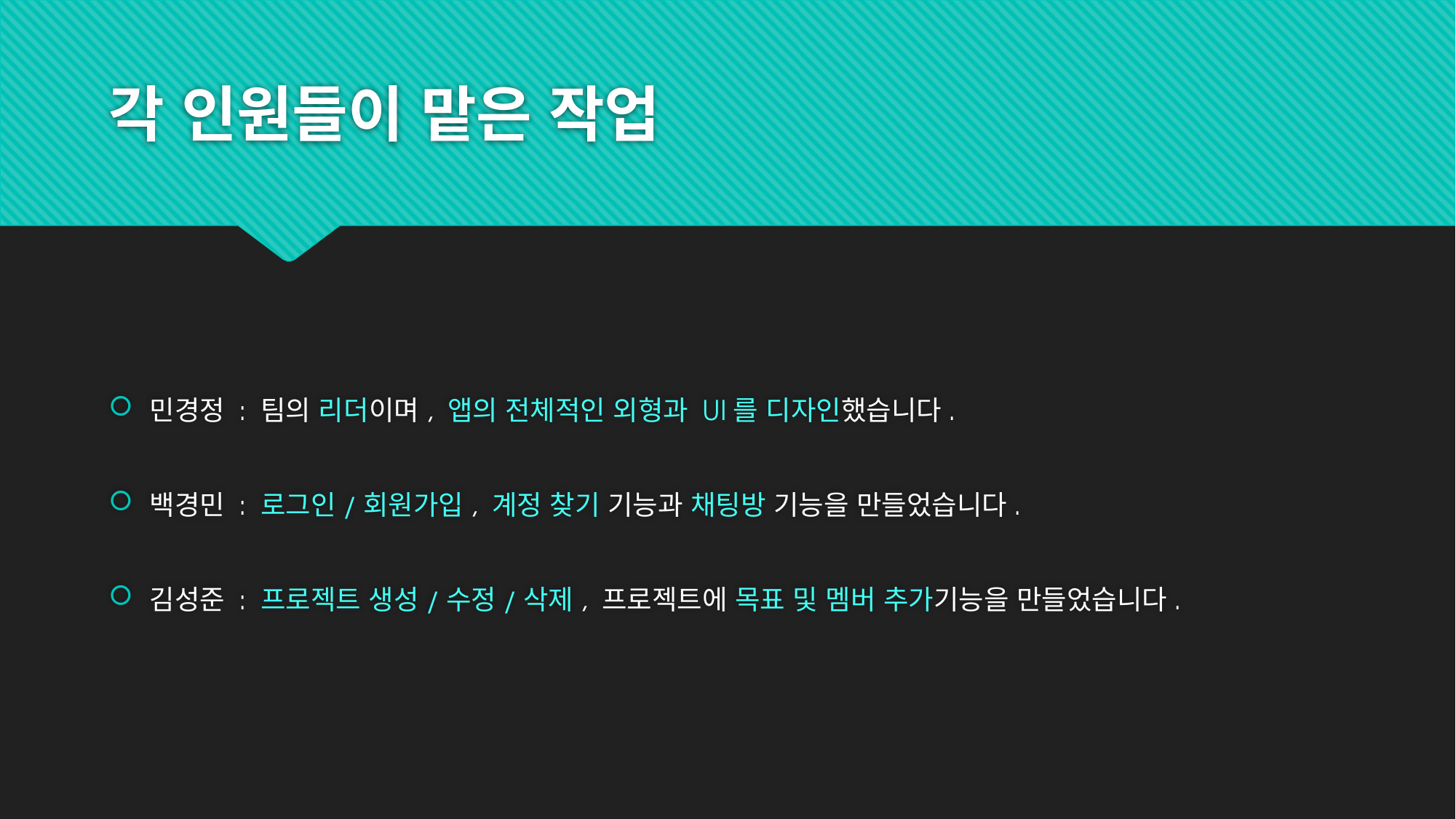

# 각 인원들이 맡은 작업
민경정 : 팀의 리더이며, 앱의 전체적인 외형과 UI를 디자인했습니다.

백경민 : 로그인/회원가입, 계정 찾기 기능과 채팅방 기능을 만들었습니다.

김성준 : 프로젝트 생성/수정/삭제, 프로젝트에 목표 및 멤버 추가기능을 만들었습니다.